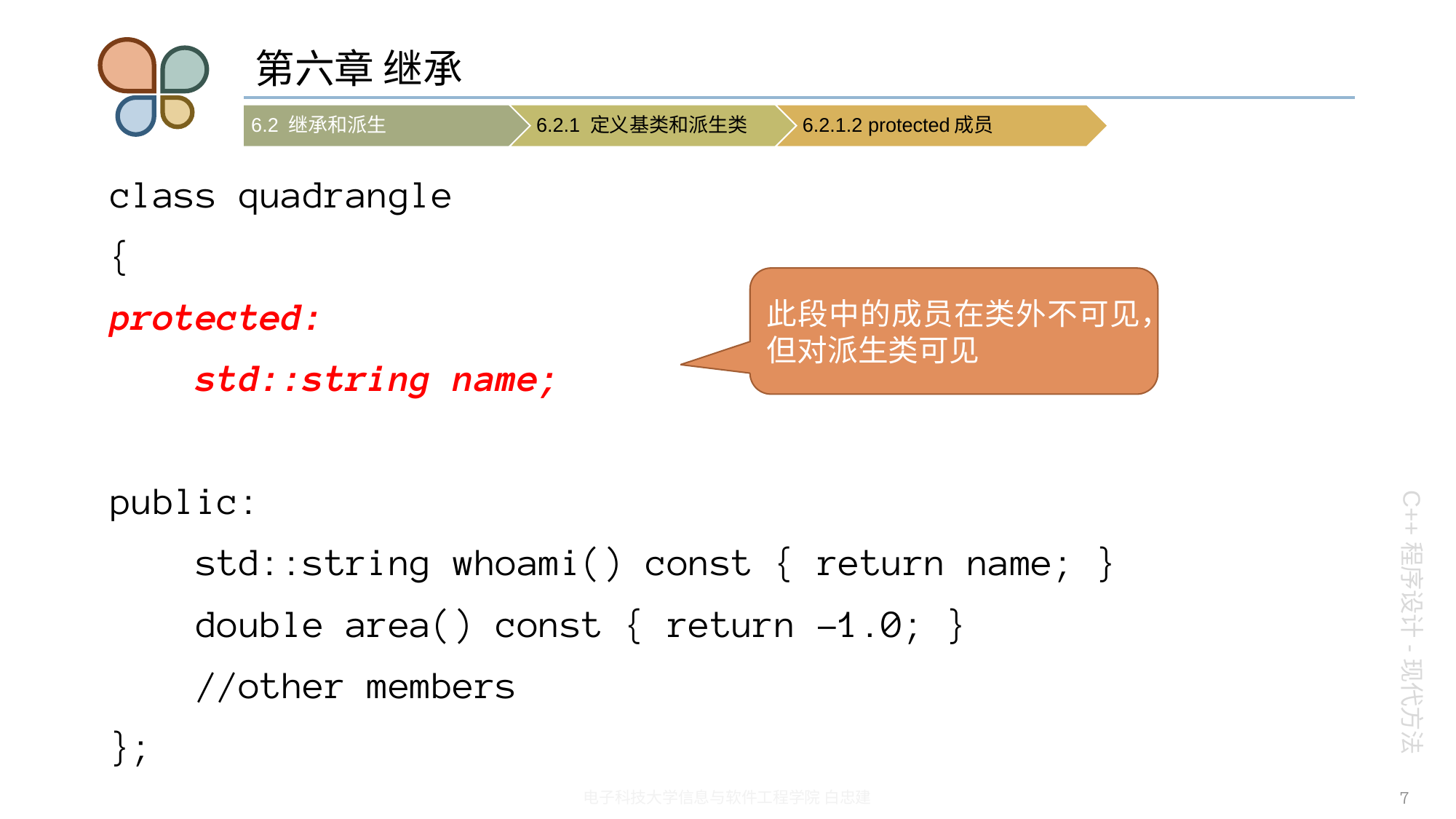

# 第六章 继承
6.2 继承和派生
6.2.1 定义基类和派生类
6.2.1.2 protected成员
class quadrangle
{
protected:
    std::string name;

public:
    std::string whoami() const { return name; }
    double area() const { return -1.0; }
    //other members
};
此段中的成员在类外不可见，但对派生类可见
7